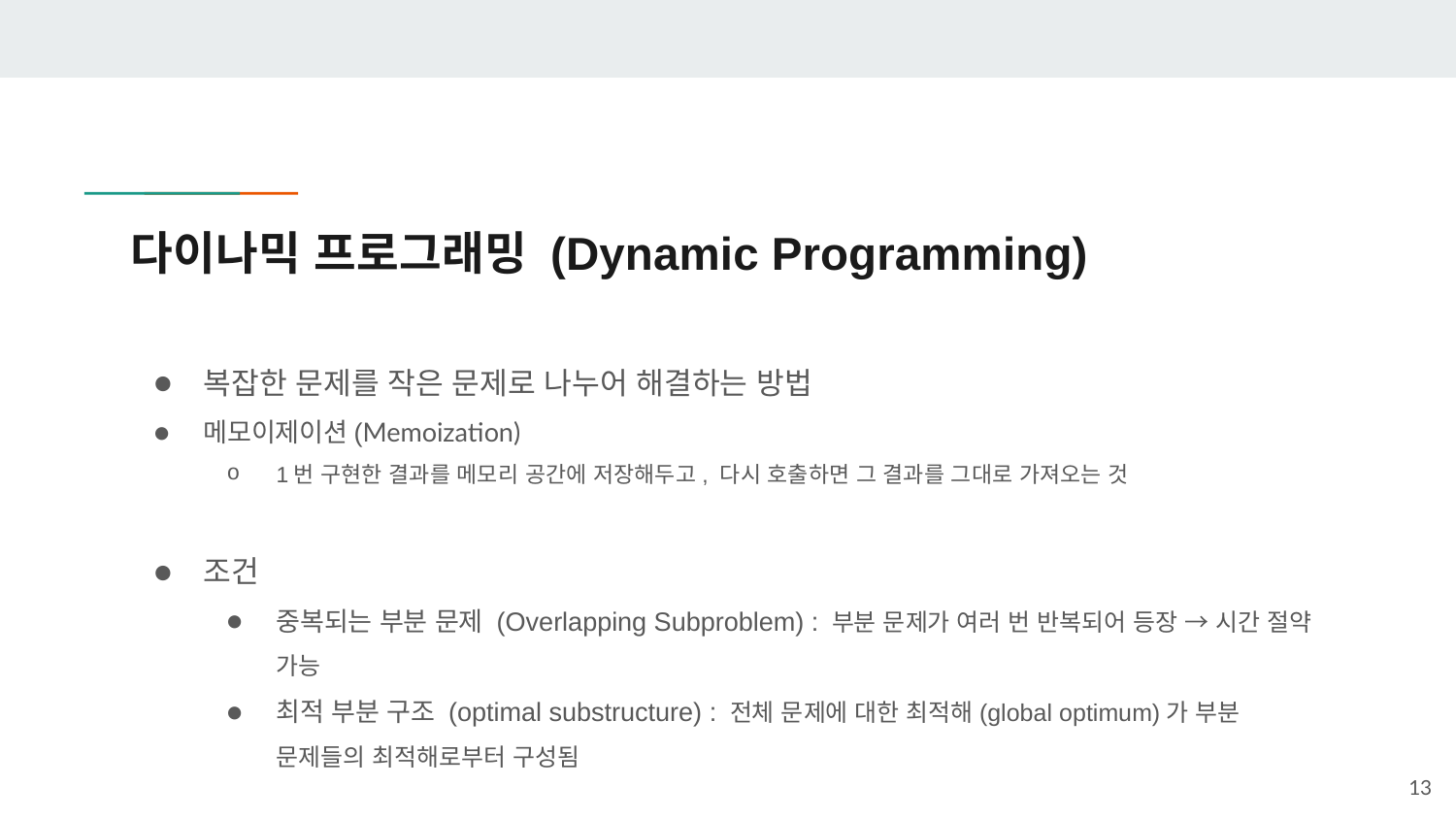

# 다이나믹 프로그래밍 (Dynamic Programming)
복잡한 문제를 작은 문제로 나누어 해결하는 방법
메모이제이션(Memoization)
1번 구현한 결과를 메모리 공간에 저장해두고, 다시 호출하면 그 결과를 그대로 가져오는 것

조건
중복되는 부분 문제 (Overlapping Subproblem) : 부분 문제가 여러 번 반복되어 등장 → 시간 절약 가능
최적 부분 구조 (optimal substructure) : 전체 문제에 대한 최적해(global optimum)가 부분 문제들의 최적해로부터 구성됨
13